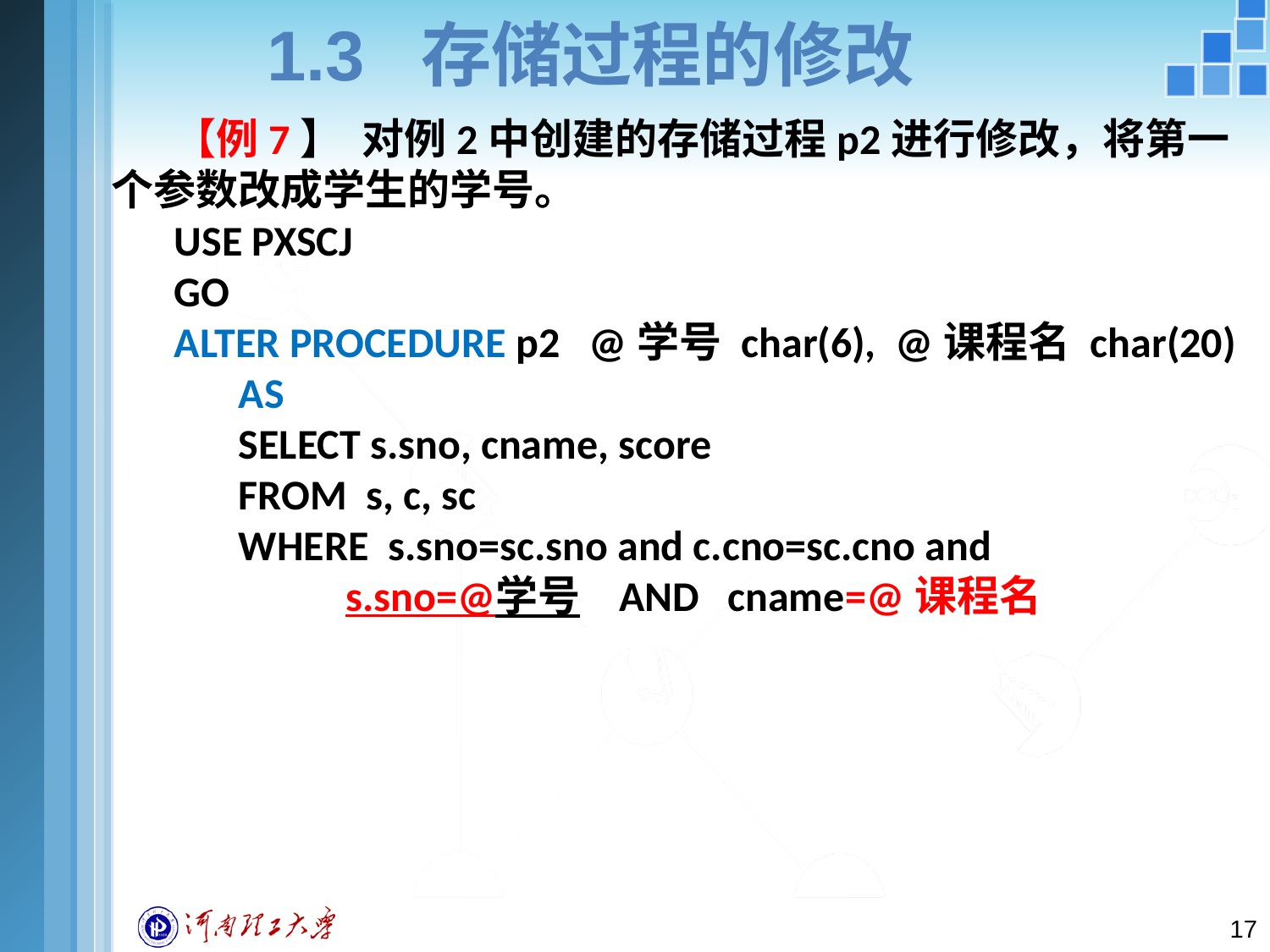

# 1.3  存储过程的修改
【例7】  对例2中创建的存储过程p2进行修改，将第一个参数改成学生的学号。
USE PXSCJ
GO
ALTER PROCEDURE p2   @学号 char(6),  @课程名 char(20)
	AS
	SELECT s.sno, cname, score
	FROM  s, c, sc
	WHERE  s.sno=sc.sno and c.cno=sc.cno and
                  s.sno=@学号   AND   cname=@课程名